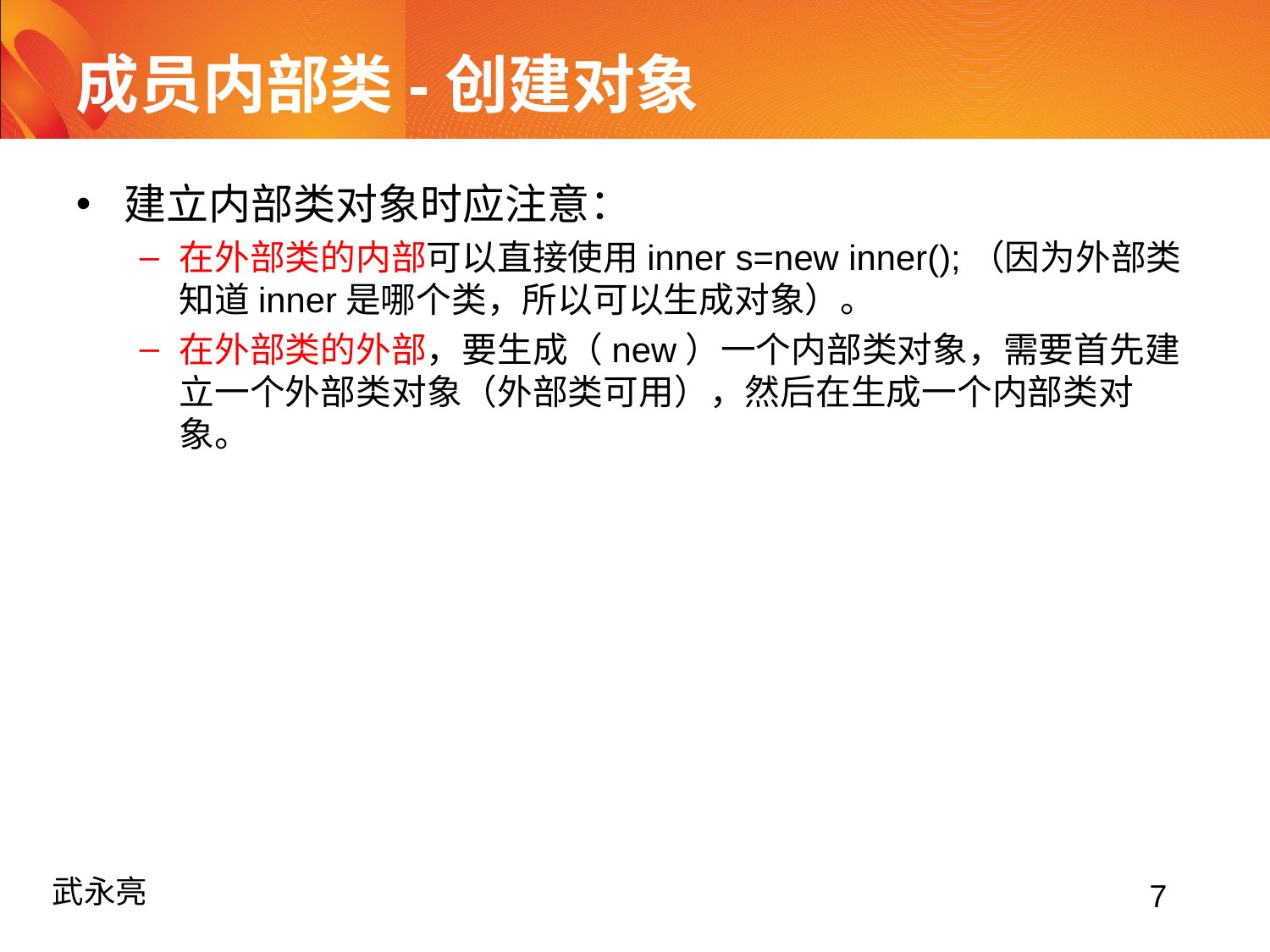

# 成员内部类-创建对象
建立内部类对象时应注意：
在外部类的内部可以直接使用inner s=new inner();（因为外部类知道inner是哪个类，所以可以生成对象）。
在外部类的外部，要生成（new）一个内部类对象，需要首先建立一个外部类对象（外部类可用），然后在生成一个内部类对象。